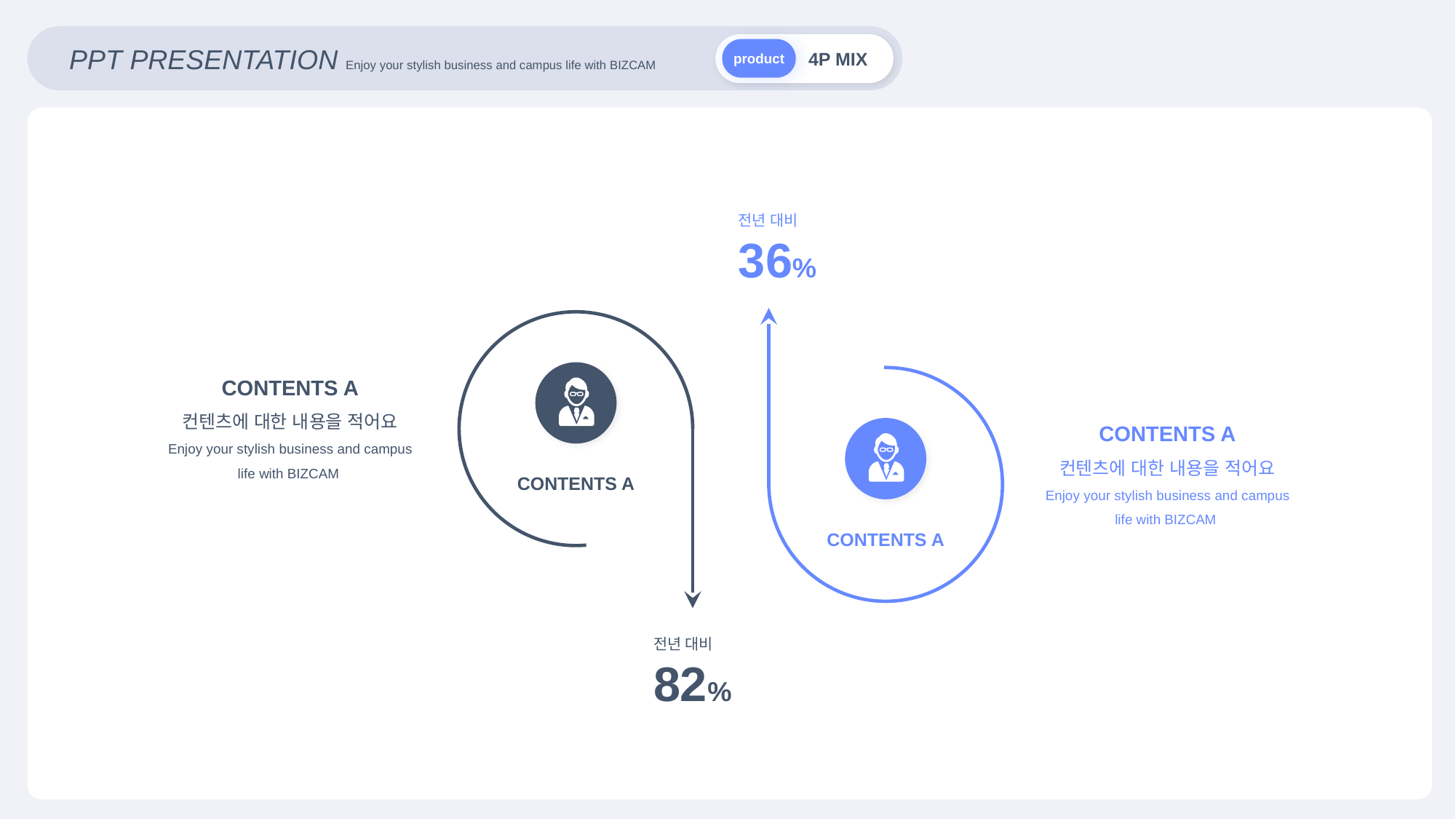

PPT PRESENTATION Enjoy your stylish business and campus life with BIZCAM
4P MIX
product

전년 대비
36%
CONTENTS A
CONTENTS A
컨텐츠에 대한 내용을 적어요
Enjoy your stylish business and campus life with BIZCAM

CONTENTS A
CONTENTS A
컨텐츠에 대한 내용을 적어요
Enjoy your stylish business and campus life with BIZCAM

전년 대비
82%